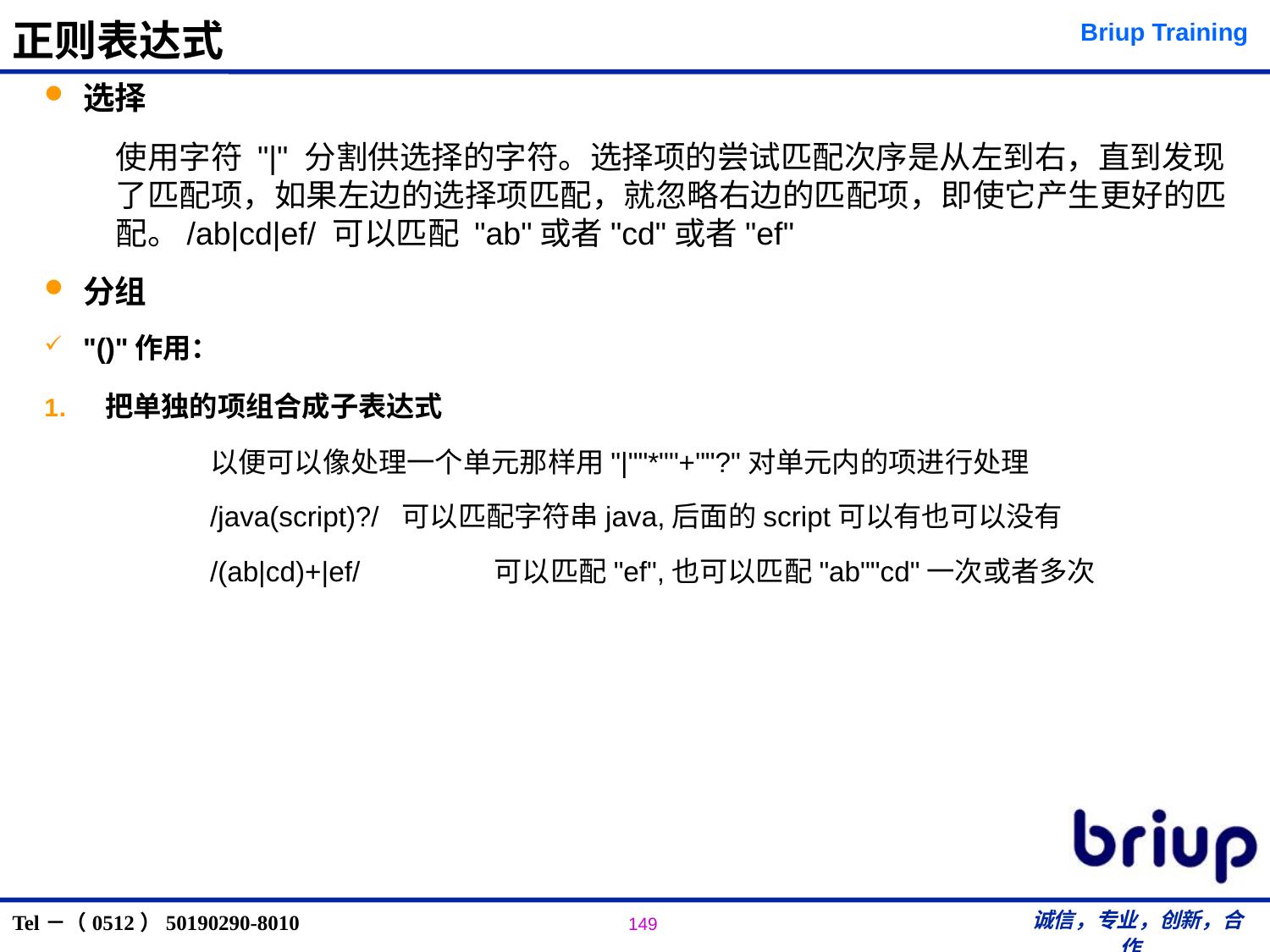

# 正则表达式
选择
使用字符 "|" 分割供选择的字符。选择项的尝试匹配次序是从左到右，直到发现了匹配项，如果左边的选择项匹配，就忽略右边的匹配项，即使它产生更好的匹配。/ab|cd|ef/ 可以匹配 "ab"或者"cd"或者"ef"
分组
"()"作用：
  把单独的项组合成子表达式
		以便可以像处理一个单元那样用"|""*""+""?"对单元内的项进行处理
		/java(script)?/  可以匹配字符串java,后面的script可以有也可以没有
		/(ab|cd)+|ef/	   可以匹配"ef",也可以匹配"ab""cd"一次或者多次